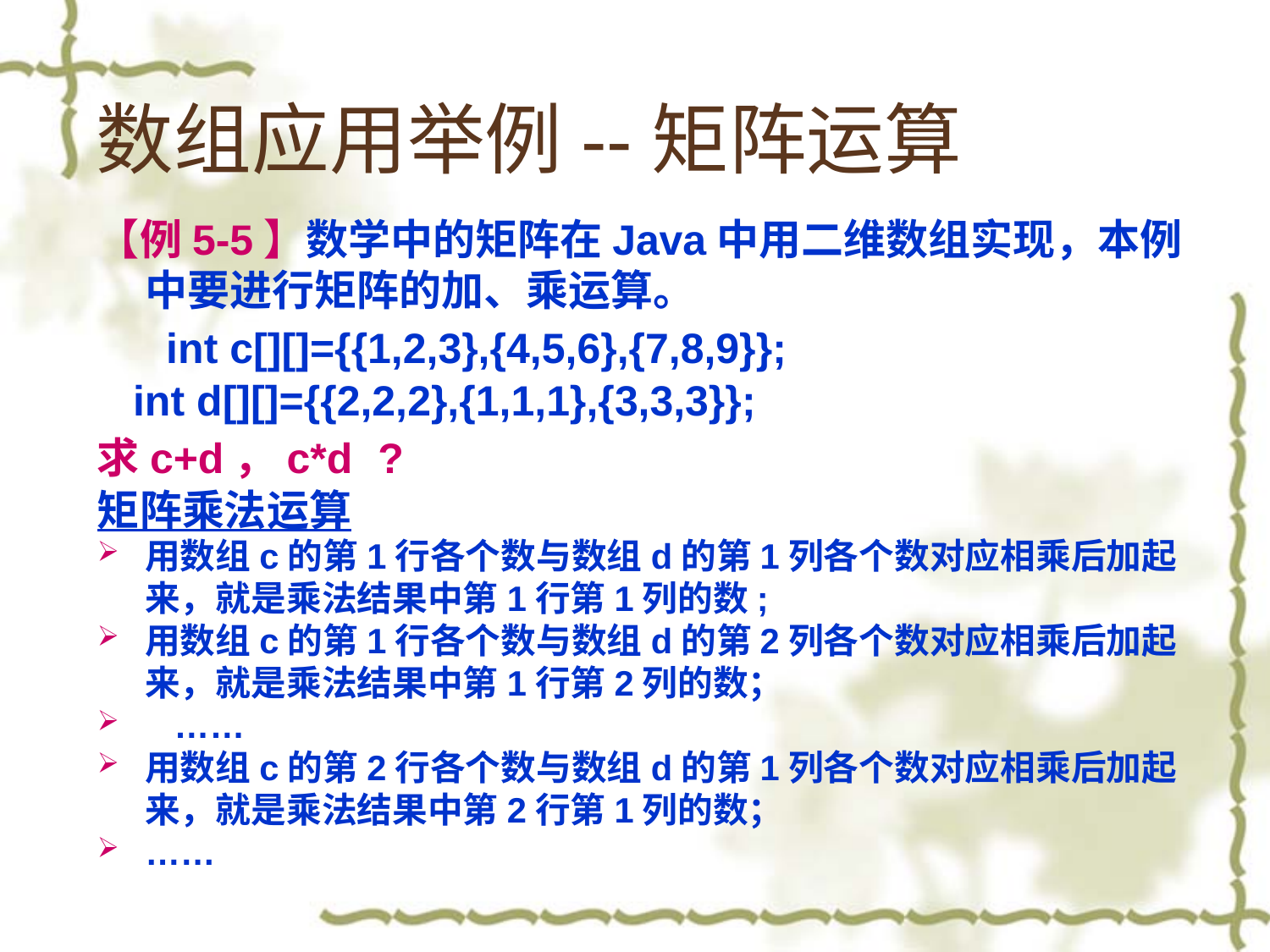

# 数组应用举例--矩阵运算
【例5-5】数学中的矩阵在Java中用二维数组实现，本例中要进行矩阵的加、乘运算。
     int c[][]={{1,2,3},{4,5,6},{7,8,9}};
   int d[][]={{2,2,2},{1,1,1},{3,3,3}};
求c+d，c*d  ?
矩阵乘法运算
用数组c的第1行各个数与数组d的第1列各个数对应相乘后加起来，就是乘法结果中第1行第1列的数;
用数组c的第1行各个数与数组d的第2列各个数对应相乘后加起来，就是乘法结果中第1行第2列的数；
   ……
用数组c的第2行各个数与数组d的第1列各个数对应相乘后加起来，就是乘法结果中第2行第1列的数；
……